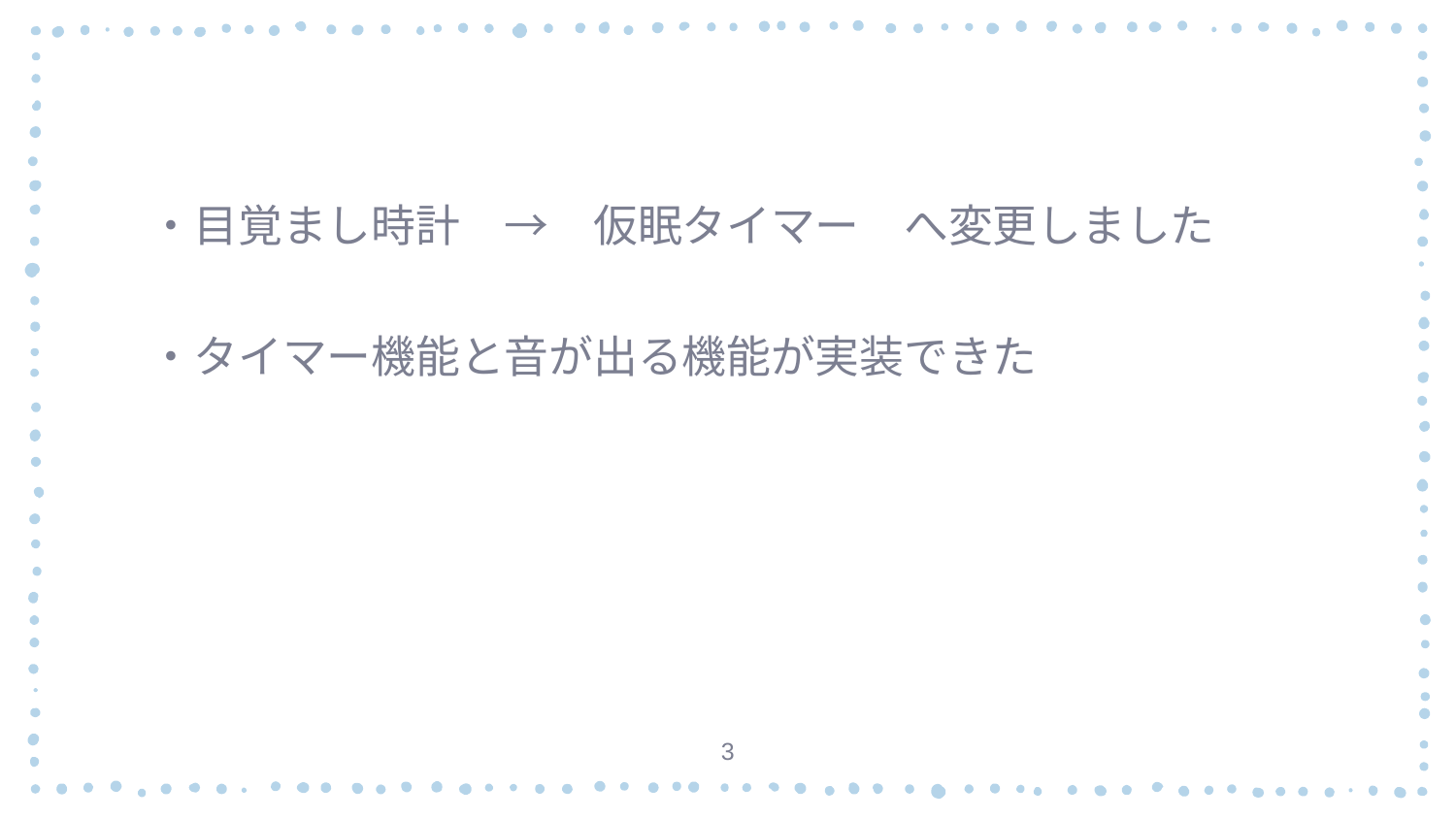

・目覚まし時計　→　仮眠タイマー　へ変更しました

・タイマー機能と音が出る機能が実装できた

3